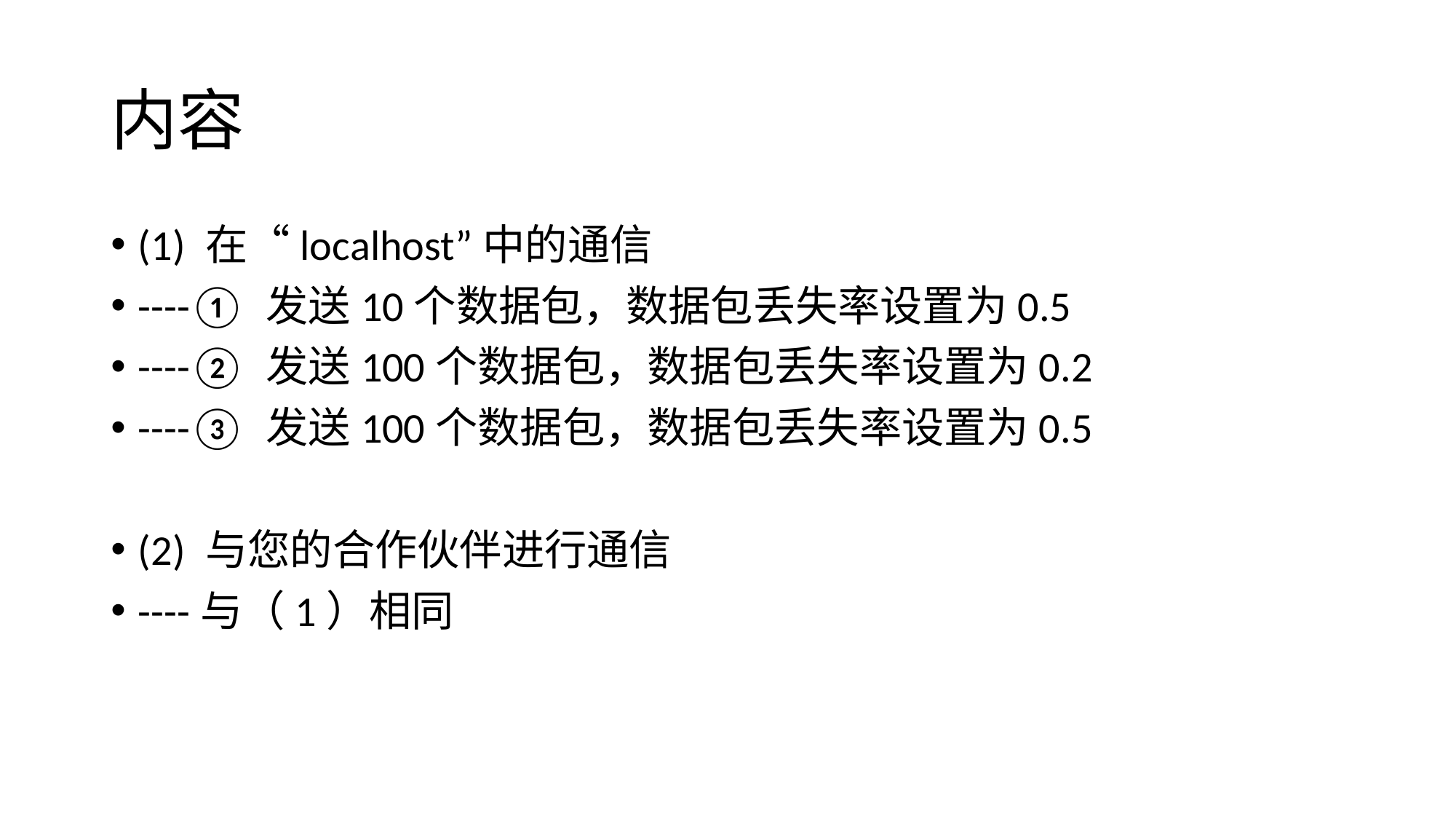

# 内容
(1) 在“localhost”中的通信
----① 发送10个数据包，数据包丢失率设置为0.5
----② 发送100个数据包，数据包丢失率设置为0.2
----③ 发送100个数据包，数据包丢失率设置为0.5

(2) 与您的合作伙伴进行通信
----与（1）相同